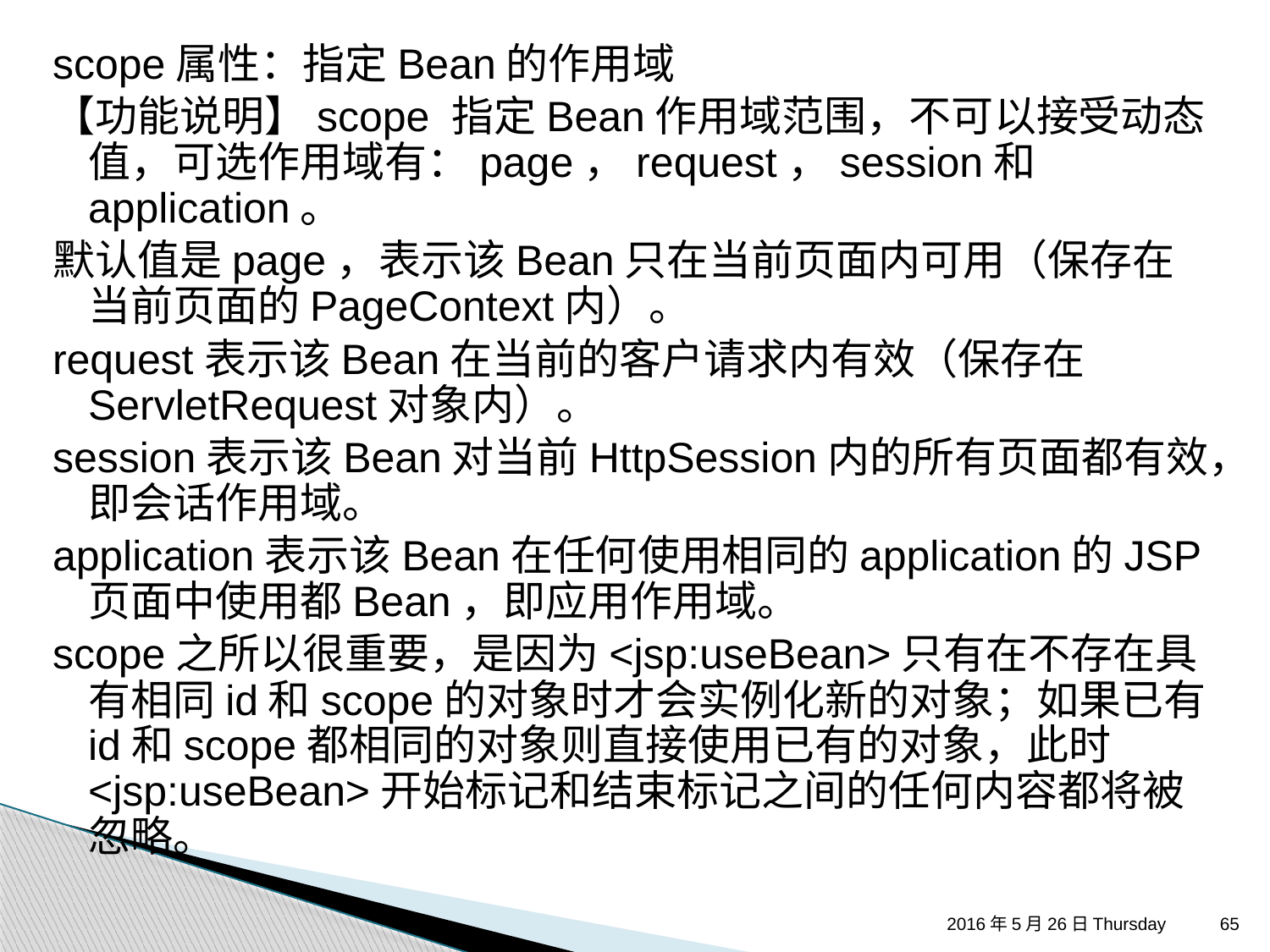

scope属性：指定Bean的作用域
【功能说明】scope 指定Bean作用域范围，不可以接受动态值，可选作用域有：page，request，session和application。
默认值是page，表示该Bean只在当前页面内可用（保存在当前页面的PageContext内）。
request表示该Bean在当前的客户请求内有效（保存在ServletRequest对象内）。
session表示该Bean对当前HttpSession内的所有页面都有效，即会话作用域。
application表示该Bean在任何使用相同的application的JSP页面中使用都Bean，即应用作用域。
scope之所以很重要，是因为<jsp:useBean>只有在不存在具有相同id和scope的对象时才会实例化新的对象；如果已有id和scope都相同的对象则直接使用已有的对象，此时<jsp:useBean>开始标记和结束标记之间的任何内容都将被忽略。
2016年5月26日Thursday
65